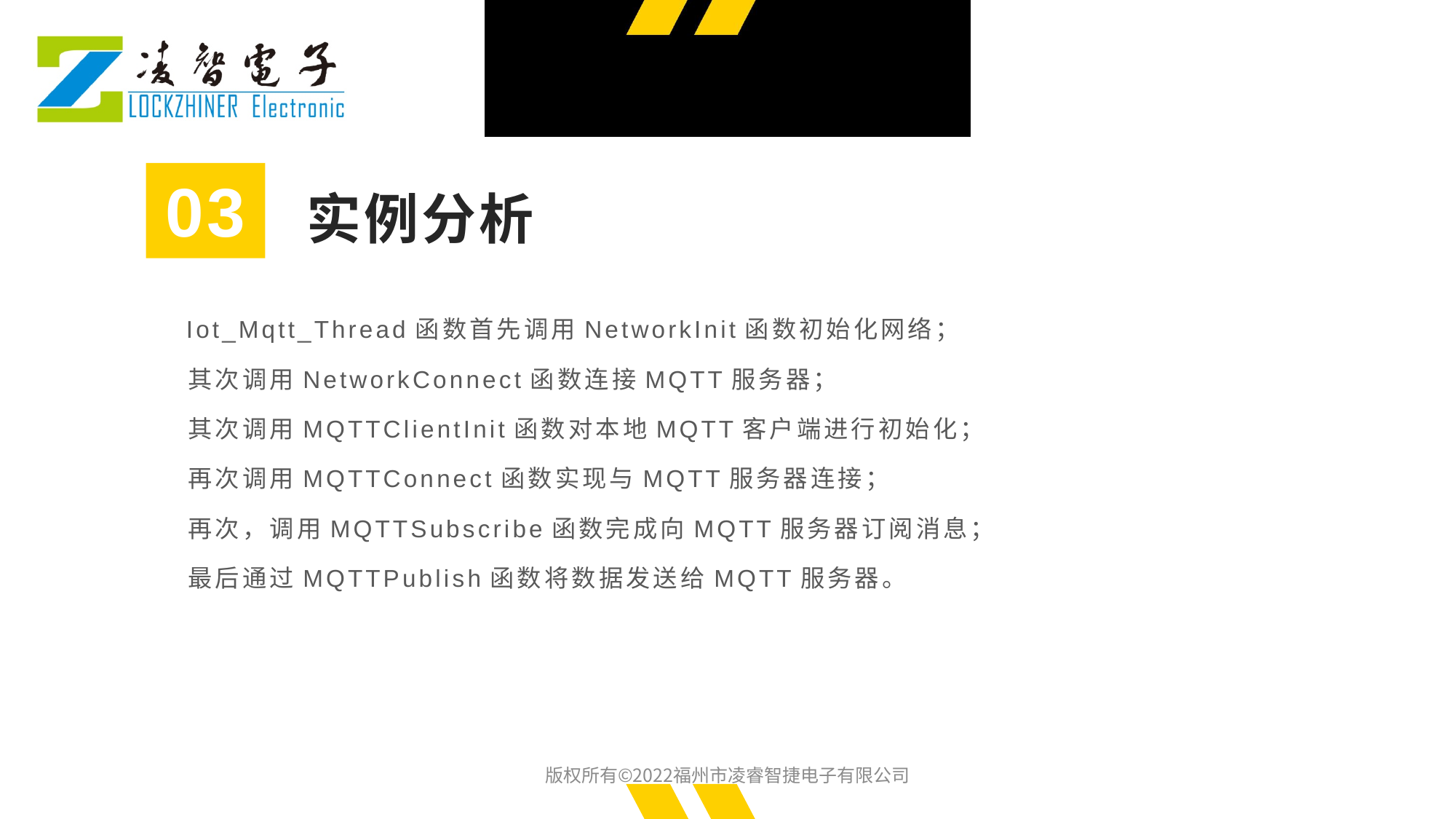

03
实例分析
   Iot_Mqtt_Thread函数首先调用NetworkInit函数初始化网络；
   其次调用NetworkConnect函数连接MQTT服务器；
   其次调用MQTTClientInit函数对本地MQTT客户端进行初始化；
   再次调用MQTTConnect函数实现与MQTT服务器连接；
   再次，调用MQTTSubscribe函数完成向MQTT服务器订阅消息；
   最后通过MQTTPublish函数将数据发送给MQTT服务器。
版权所有©2022福州市凌睿智捷电子有限公司
15